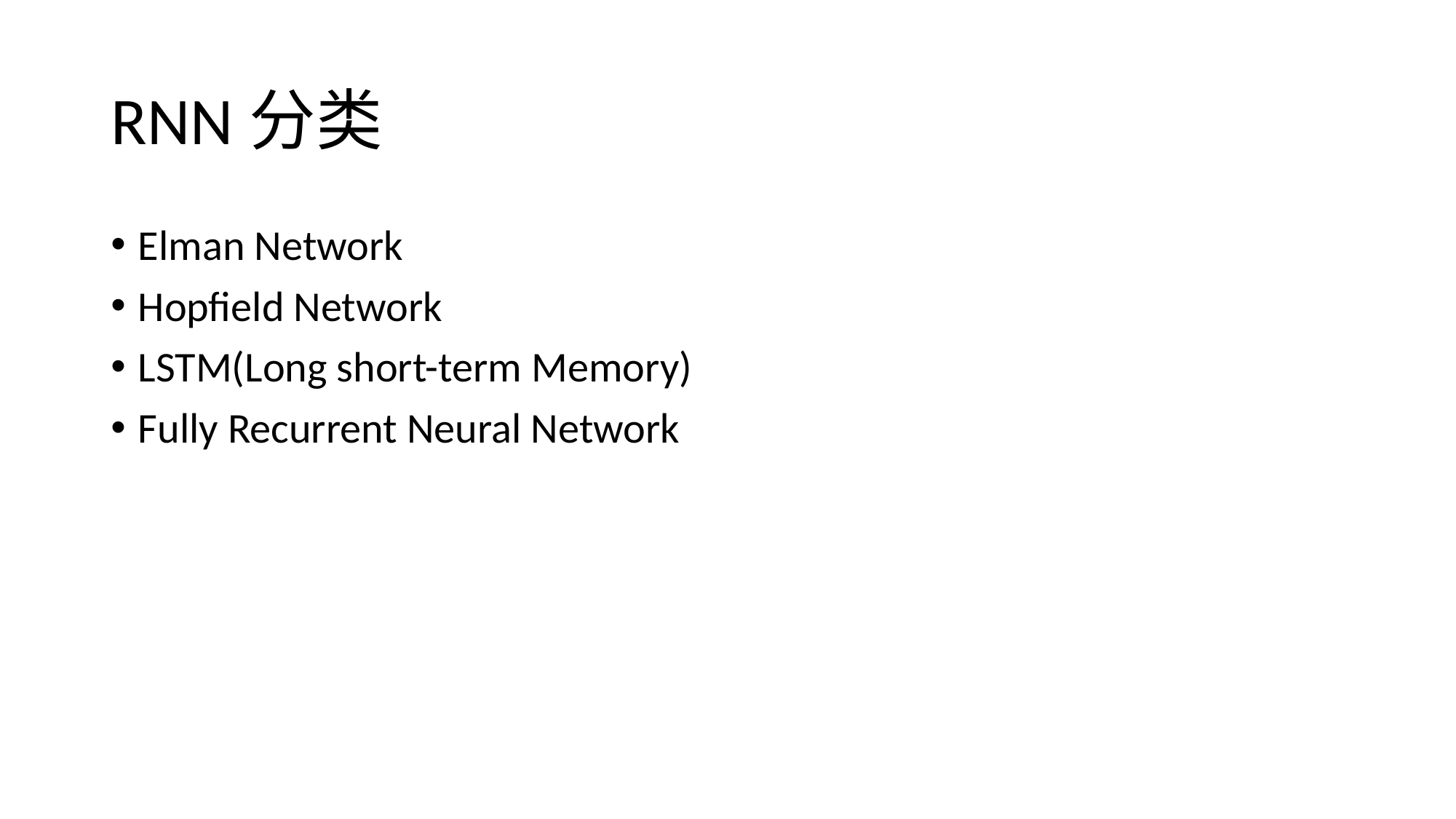

# RNN分类
Elman Network
Hopfield Network
LSTM(Long short-term Memory)
Fully Recurrent Neural Network